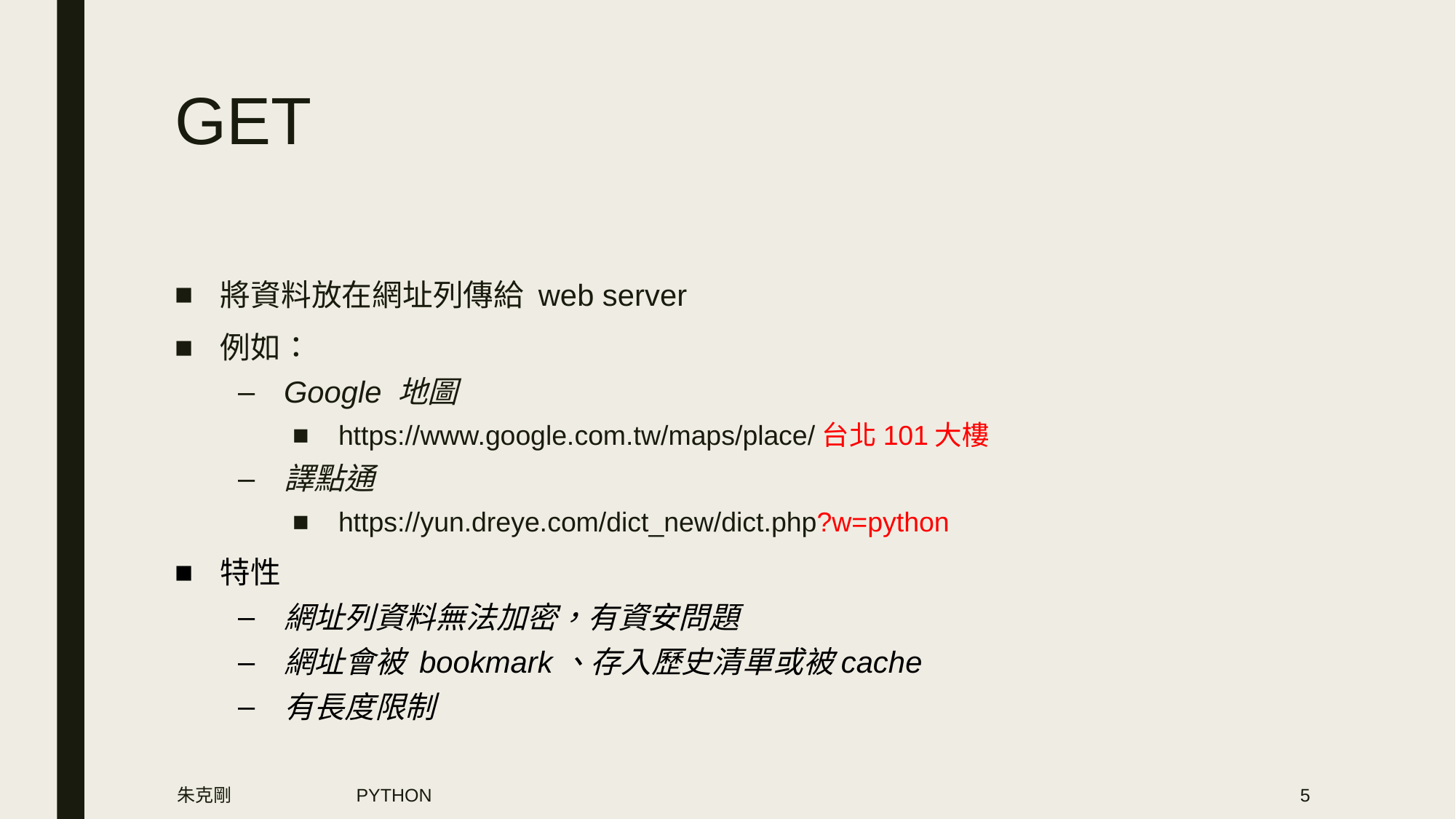

# GET
將資料放在網址列傳給 web server
例如：
Google 地圖
https://www.google.com.tw/maps/place/台北101大樓
譯點通
https://yun.dreye.com/dict_new/dict.php?w=python
特性
網址列資料無法加密，有資安問題
網址會被 bookmark、存入歷史清單或被cache
有長度限制

朱克剛
PYTHON
5